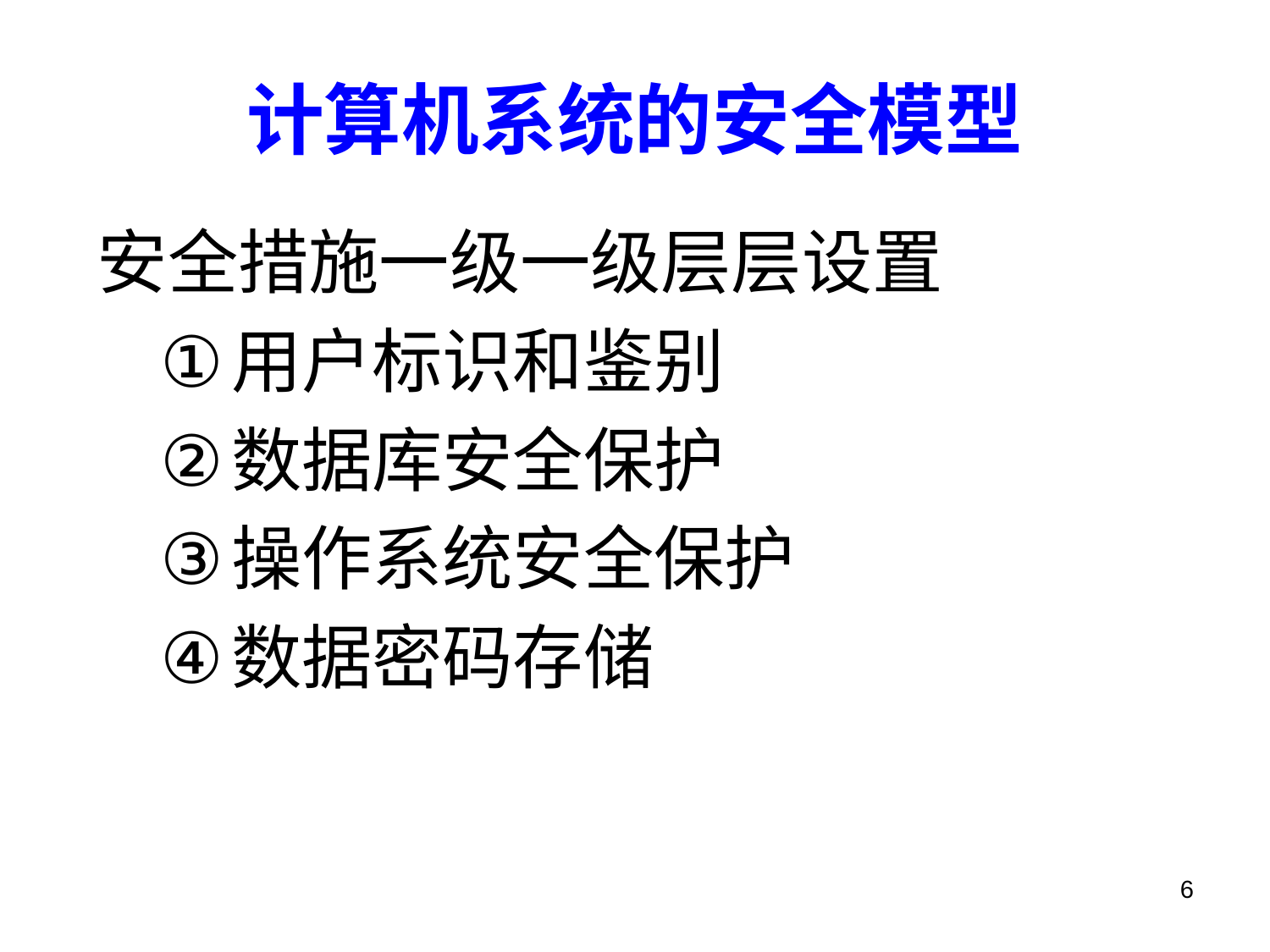

# 计算机系统的安全模型
安全措施一级一级层层设置
用户标识和鉴别
数据库安全保护
操作系统安全保护
数据密码存储

6